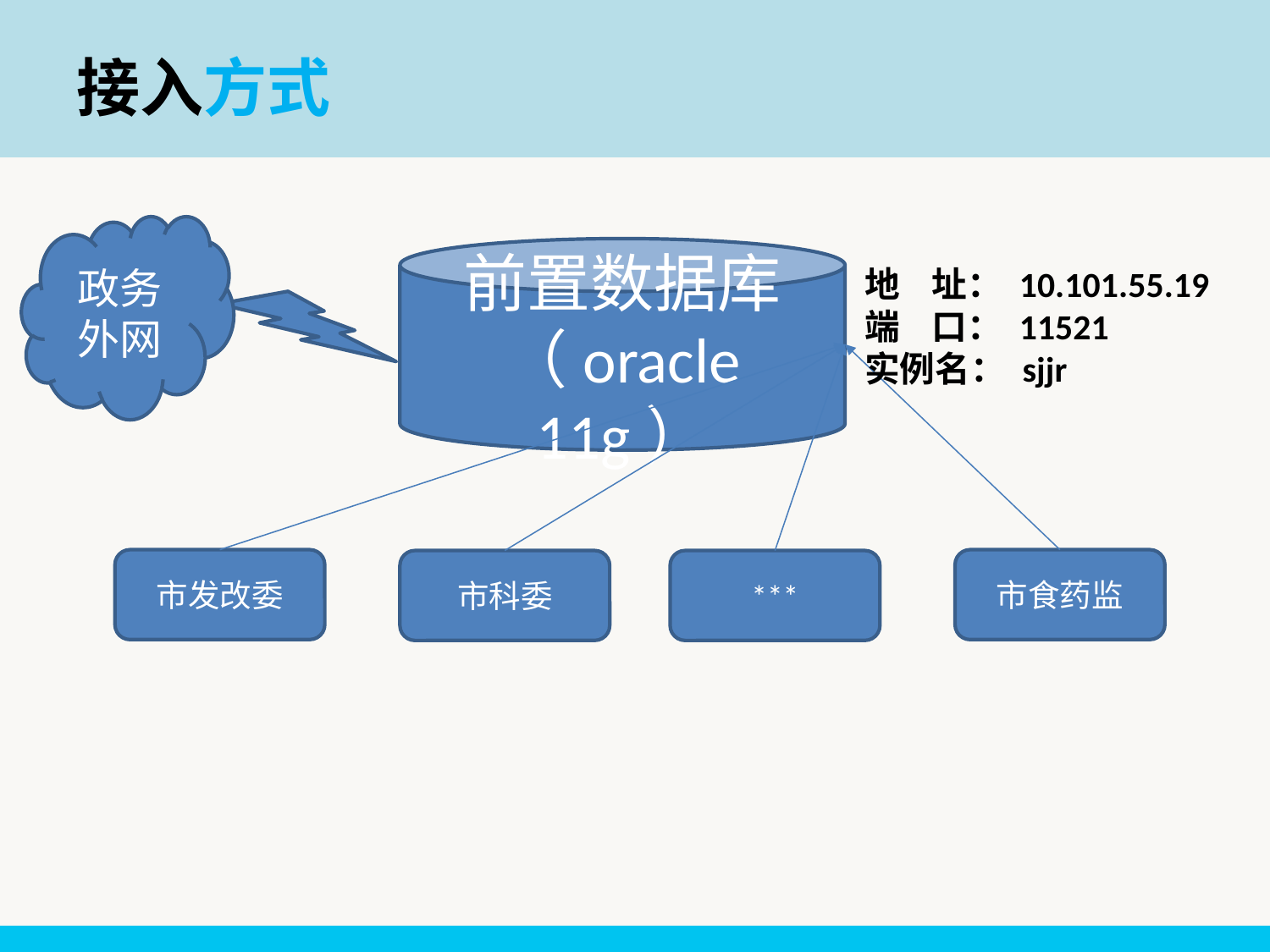

# 接入方式
政务外网
前置数据库
（oracle 11g）
地    址： 10.101.55.19
端    口： 11521
实例名： sjjr

市发改委
市食药监
***
市科委